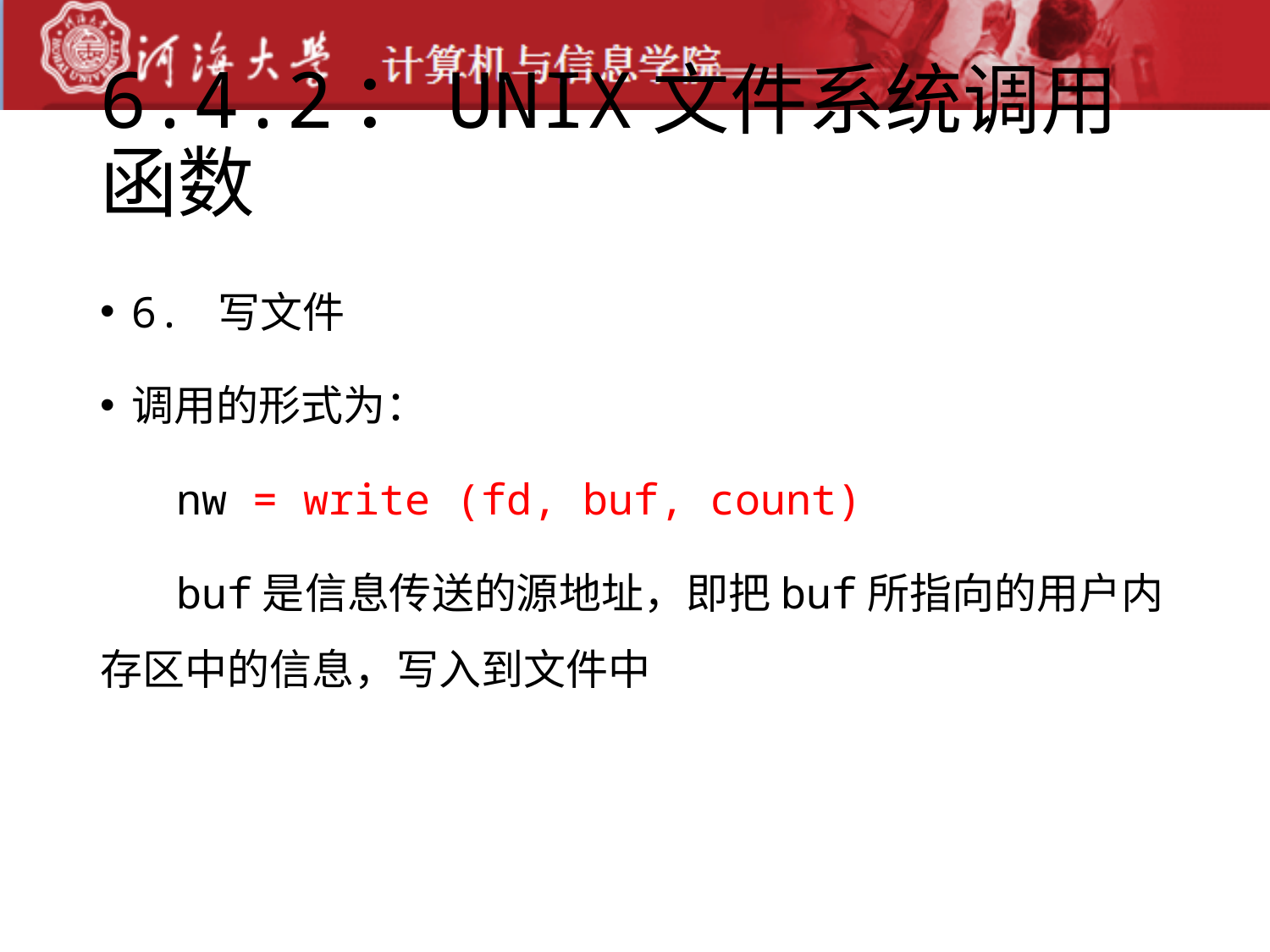

# 6.4.2：UNIX文件系统调用函数
6. 写文件
调用的形式为：
   nw = write (fd, buf, count)
   buf是信息传送的源地址，即把buf所指向的用户内存区中的信息，写入到文件中